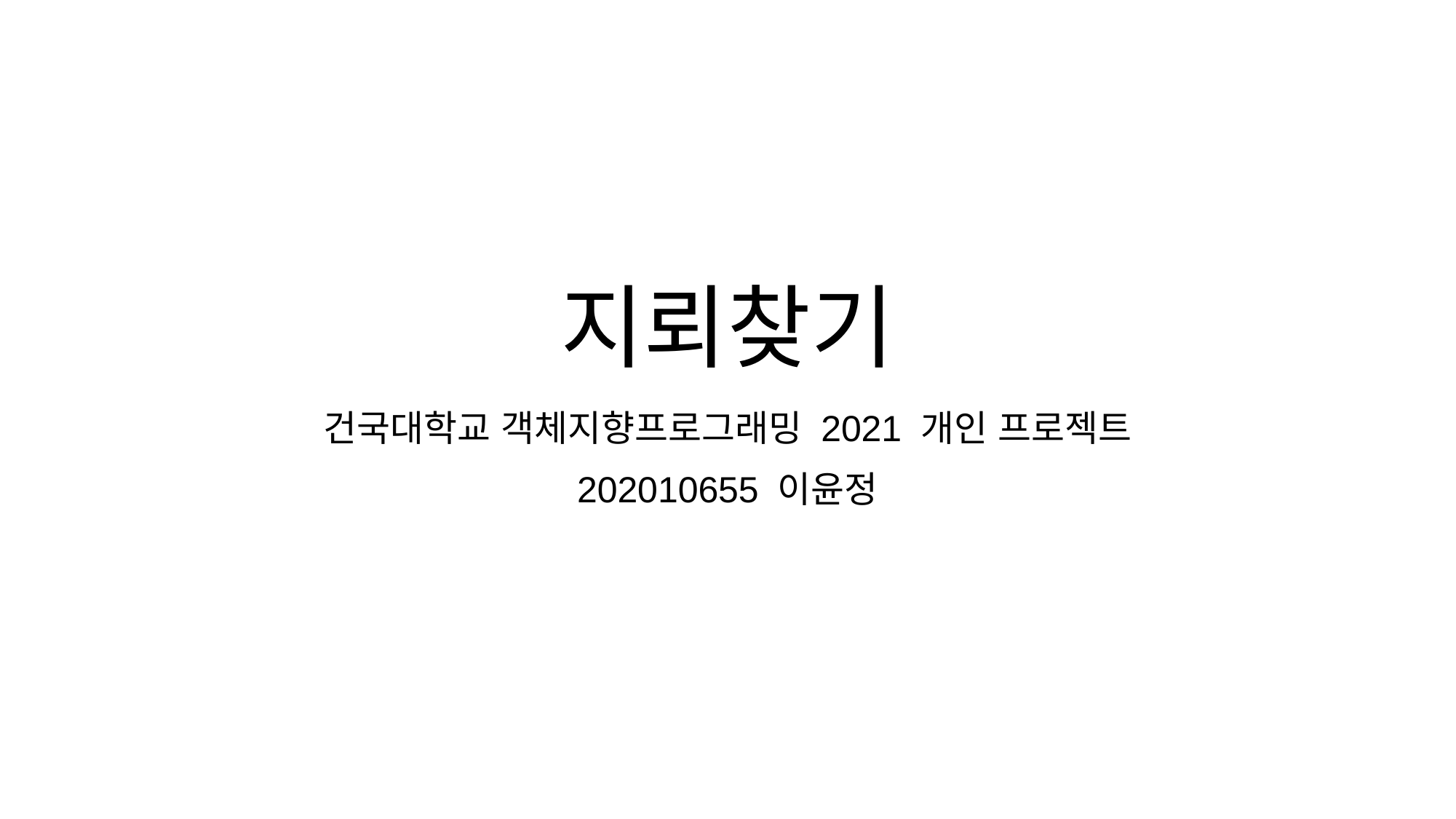

# 지뢰찾기 건국대학교 객체지향프로그래밍 2021 개인 프로젝트
202010655 이윤정